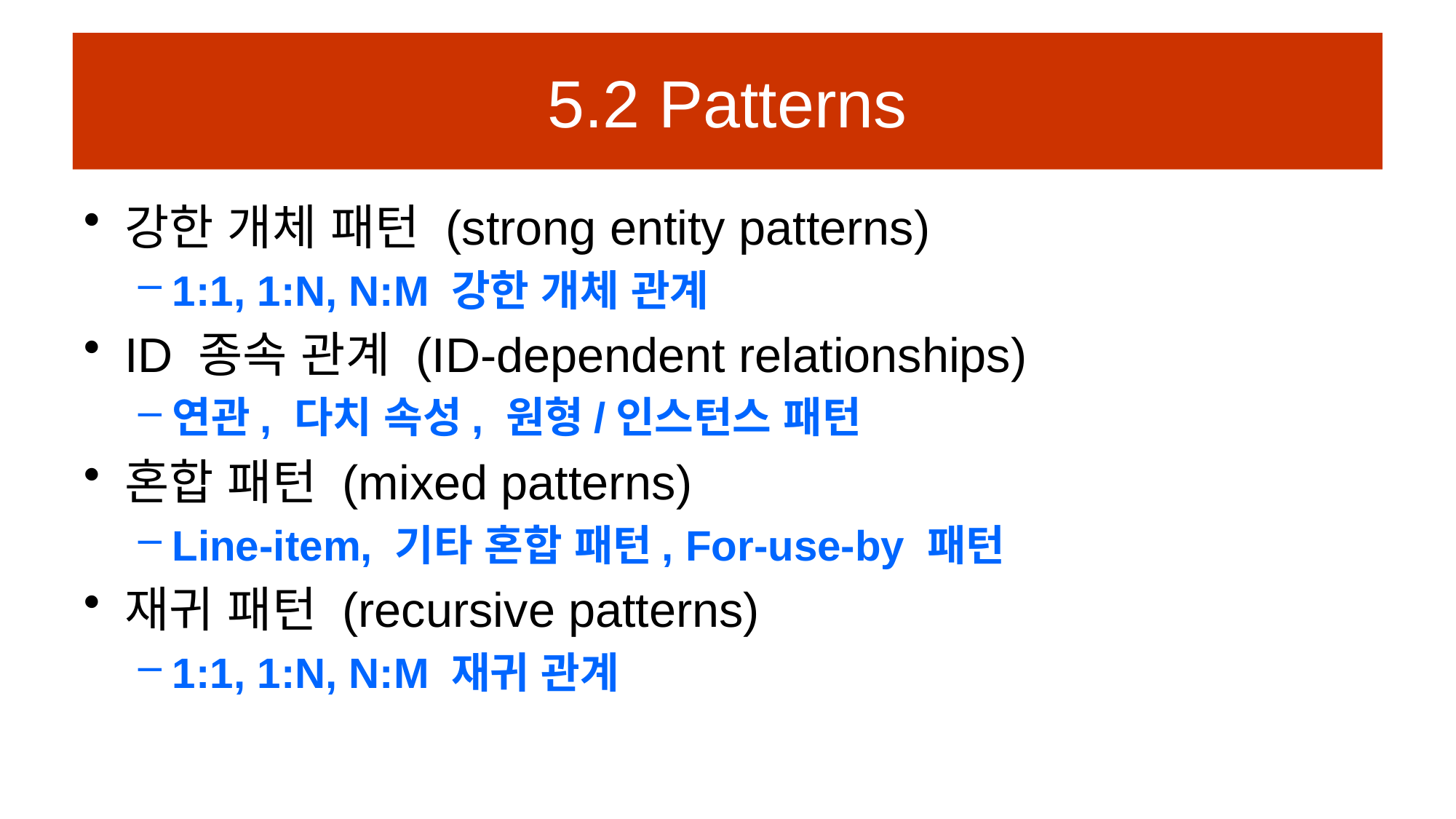

5.2 Patterns
강한 개체 패턴 (strong entity patterns)
1:1, 1:N, N:M 강한 개체 관계
ID 종속 관계 (ID-dependent relationships)
연관, 다치 속성, 원형/인스턴스 패턴
혼합 패턴 (mixed patterns)
Line-item, 기타 혼합 패턴, For-use-by 패턴
재귀 패턴 (recursive patterns)
1:1, 1:N, N:M 재귀 관계